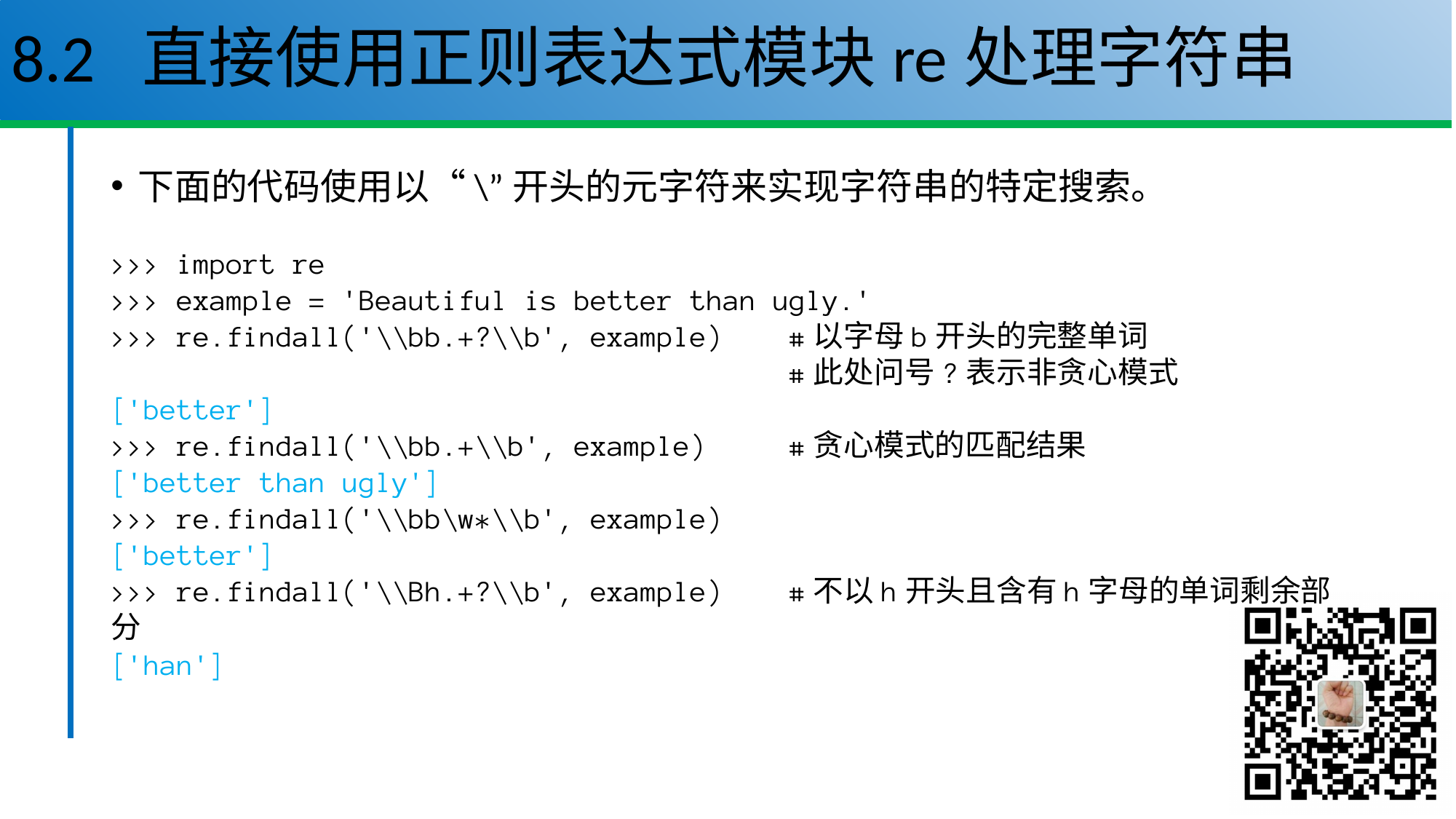

# 8.2  直接使用正则表达式模块re处理字符串
下面的代码使用以“\”开头的元字符来实现字符串的特定搜索。

>>> import re
>>> example = 'Beautiful is better than ugly.'
>>> re.findall('\\bb.+?\\b', example)    #以字母b开头的完整单词
                                         #此处问号?表示非贪心模式
['better']
>>> re.findall('\\bb.+\\b', example)     #贪心模式的匹配结果
['better than ugly']
>>> re.findall('\\bb\w*\\b', example)
['better']
>>> re.findall('\\Bh.+?\\b', example)    #不以h开头且含有h字母的单词剩余部分
['han']
21